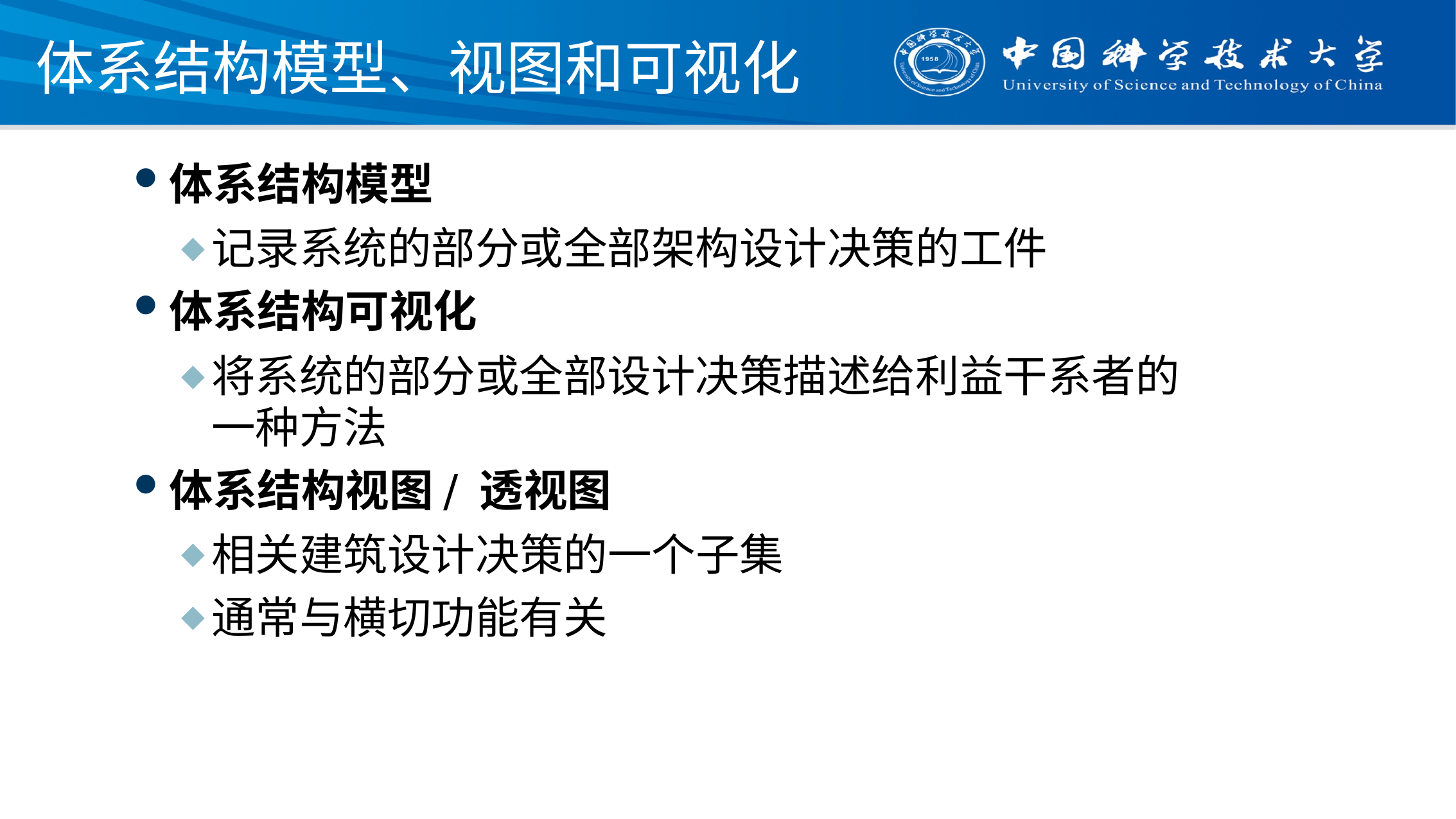

# 体系结构模型、视图和可视化
体系结构模型
记录系统的部分或全部架构设计决策的工件
体系结构可视化
将系统的部分或全部设计决策描述给利益干系者的一种方法
体系结构视图/透视图
相关建筑设计决策的一个子集
通常与横切功能有关